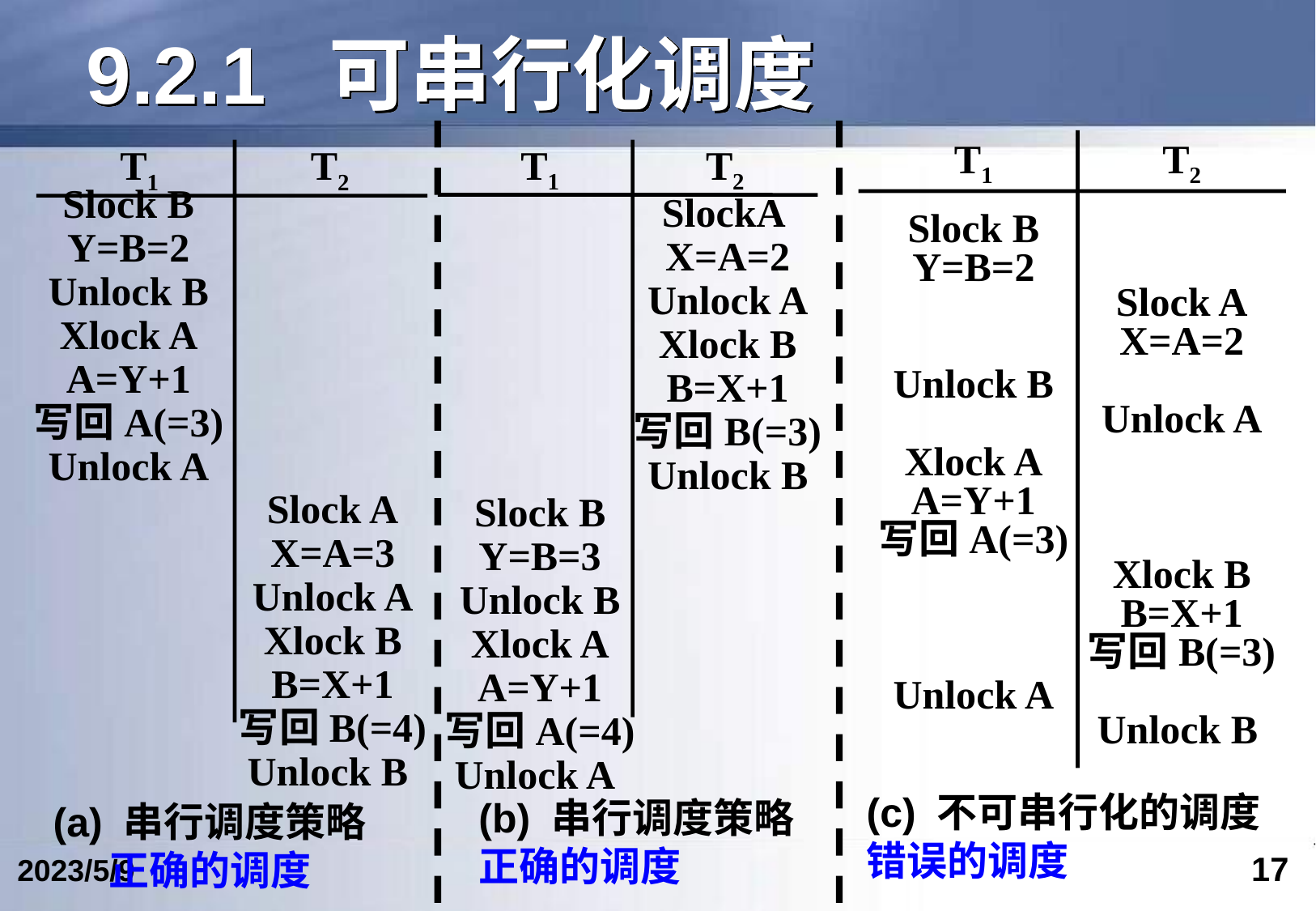

# 9.2.1	可串行化调度

T1

T2

Slock A
X=A=2

Unlock A

Xlock B
B=X+1
写回B(=3)

Unlock B
Slock B
Y=B=2

Unlock B

Xlock A
A=Y+1
写回A(=3)

Unlock A

T1

T2

Slock A
X=A=3
Unlock A
Xlock B
B=X+1
写回B(=4)
Unlock B
Slock B
Y=B=2
Unlock B
Xlock A
A=Y+1
写回A(=3)
Unlock A

T1

T2

SlockA
X=A=2
Unlock A
Xlock B
B=X+1
写回B(=3)
Unlock B

Slock B
Y=B=3
Unlock B
Xlock A
A=Y+1
写回A(=4)
Unlock A
(c) 不可串行化的调度
错误的调度
(b) 串行调度策略
正确的调度
(a) 串行调度策略
正确的调度
17
2023/5/9